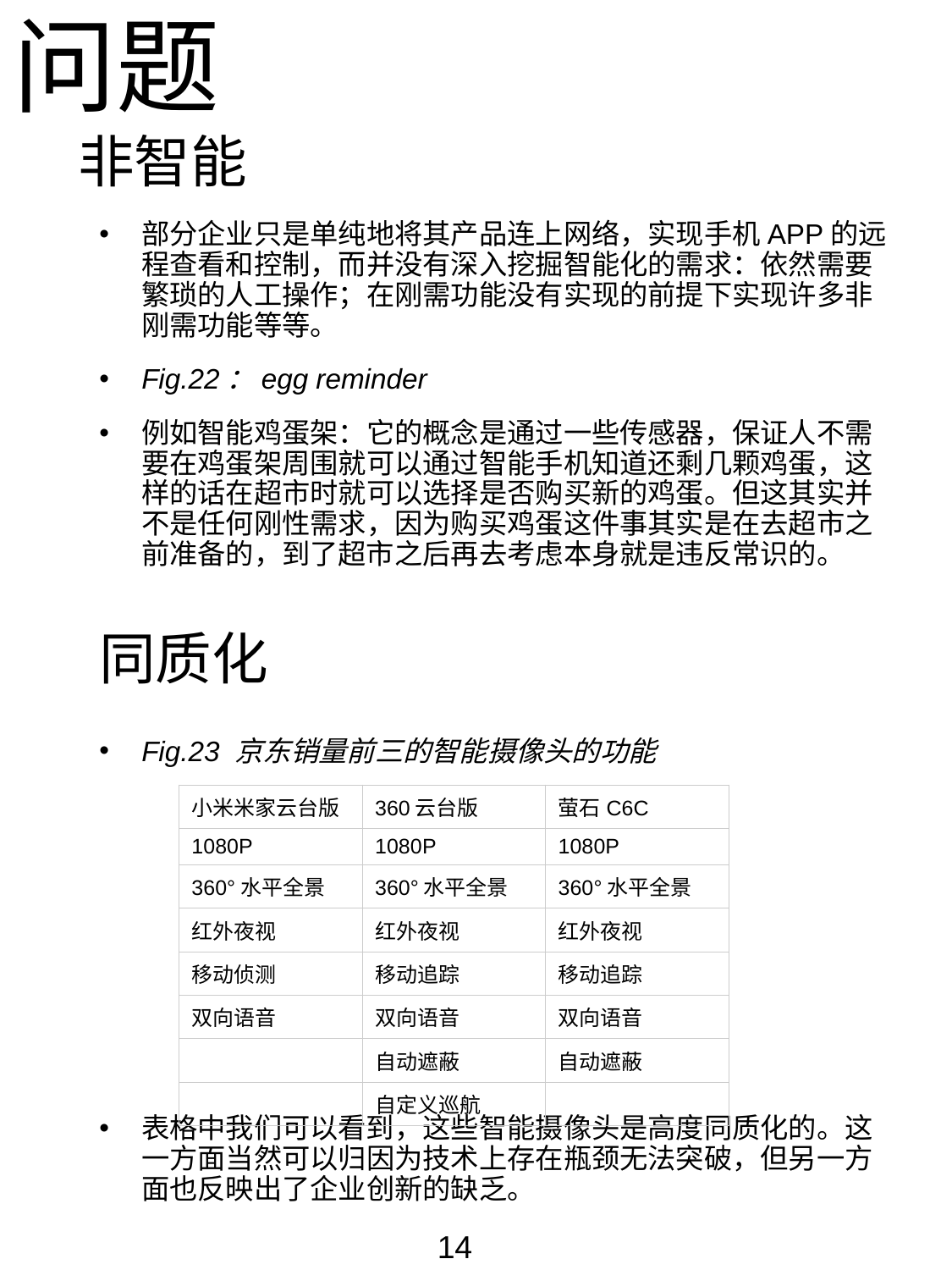

# 问题
非智能
部分企业只是单纯地将其产品连上网络，实现手机APP的远程查看和控制，而并没有深入挖掘智能化的需求：依然需要繁琐的人工操作；在刚需功能没有实现的前提下实现许多非刚需功能等等。
Fig.22：egg reminder
例如智能鸡蛋架：它的概念是通过一些传感器，保证人不需要在鸡蛋架周围就可以通过智能手机知道还剩几颗鸡蛋，这样的话在超市时就可以选择是否购买新的鸡蛋。但这其实并不是任何刚性需求，因为购买鸡蛋这件事其实是在去超市之前准备的，到了超市之后再去考虑本身就是违反常识的。

同质化
Fig.23 京东销量前三的智能摄像头的功能

表格中我们可以看到，这些智能摄像头是高度同质化的。这一方面当然可以归因为技术上存在瓶颈无法突破，但另一方面也反映出了企业创新的缺乏。
| 小米米家云台版 | 360云台版 | 萤石C6C |
| --- | --- | --- |
| 1080P | 1080P | 1080P |
| 360°水平全景 | 360°水平全景 | 360°水平全景 |
| 红外夜视 | 红外夜视 | 红外夜视 |
| 移动侦测 | 移动追踪 | 移动追踪 |
| 双向语音 | 双向语音 | 双向语音 |
|  | 自动遮蔽 | 自动遮蔽 |
|  | 自定义巡航 |  |
14